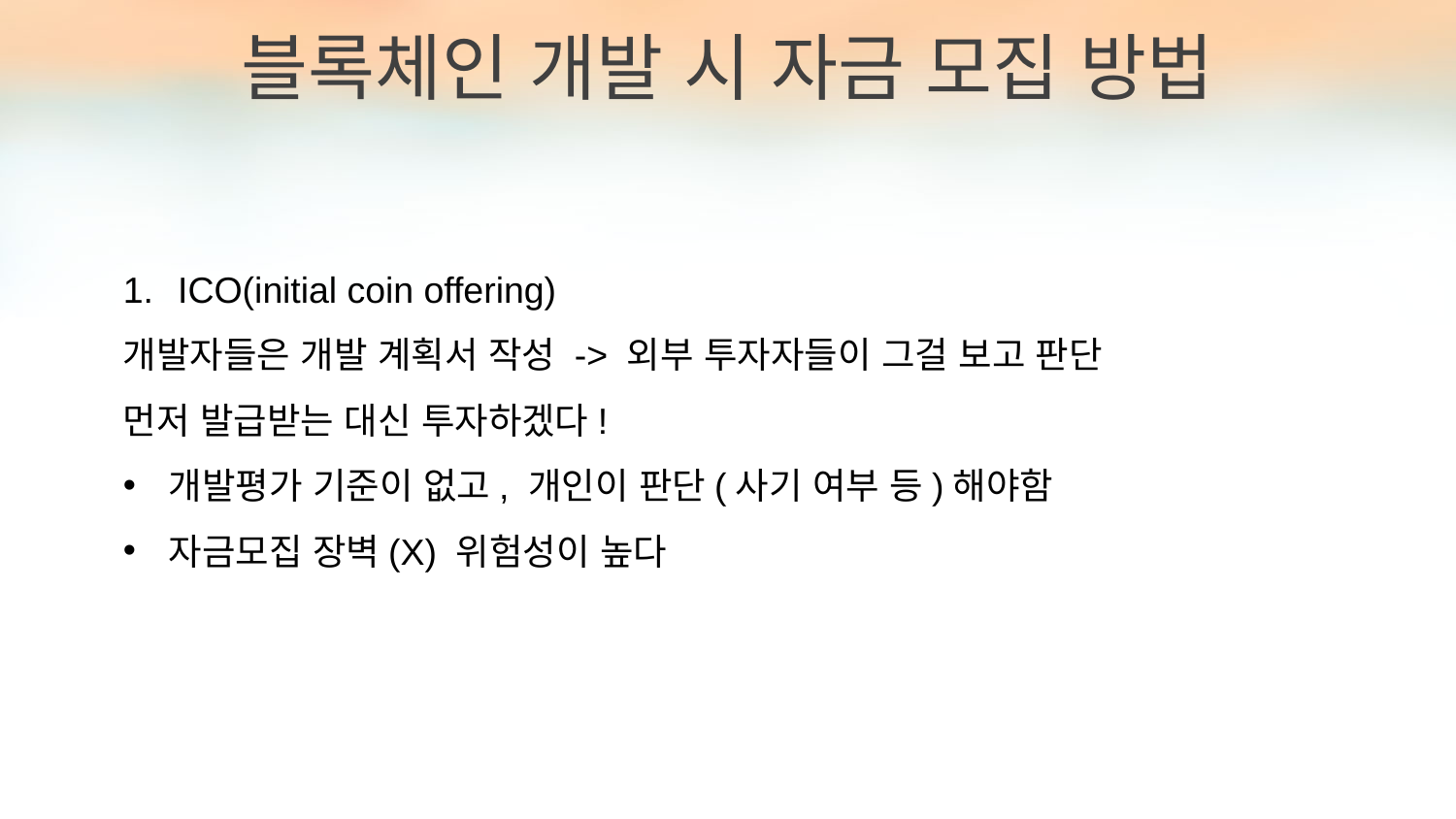

블록체인 개발 시 자금 모집 방법
ICO(initial coin offering)
개발자들은 개발 계획서 작성 -> 외부 투자자들이 그걸 보고 판단
먼저 발급받는 대신 투자하겠다!
개발평가 기준이 없고, 개인이 판단(사기 여부 등)해야함
자금모집 장벽(X) 위험성이 높다